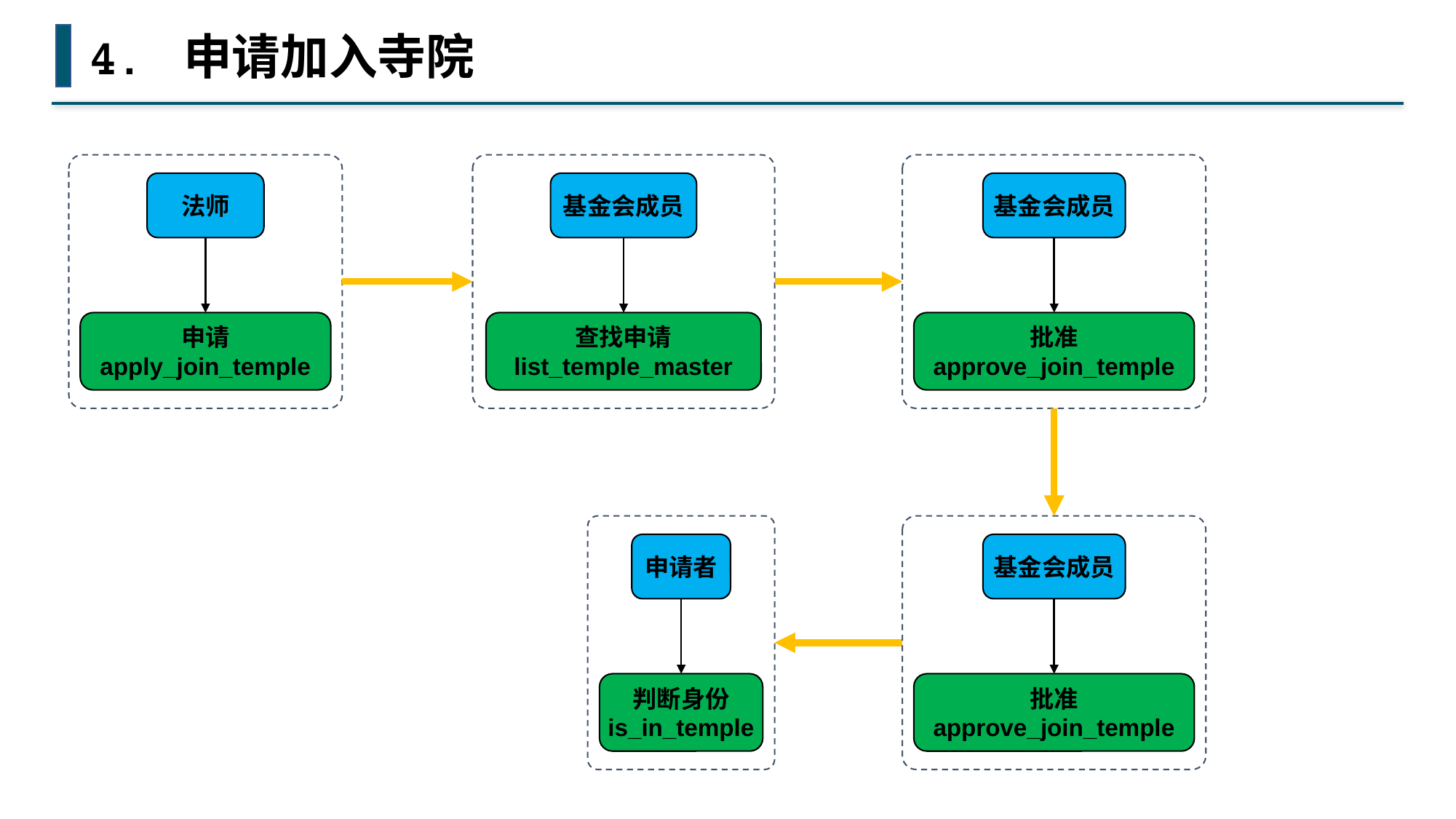

4. 申请加入寺院

法师
申请
apply_join_temple

基金会成员
查找申请
list_temple_master

基金会成员
批准
approve_join_temple

申请者
判断身份
is_in_temple

基金会成员
批准
approve_join_temple